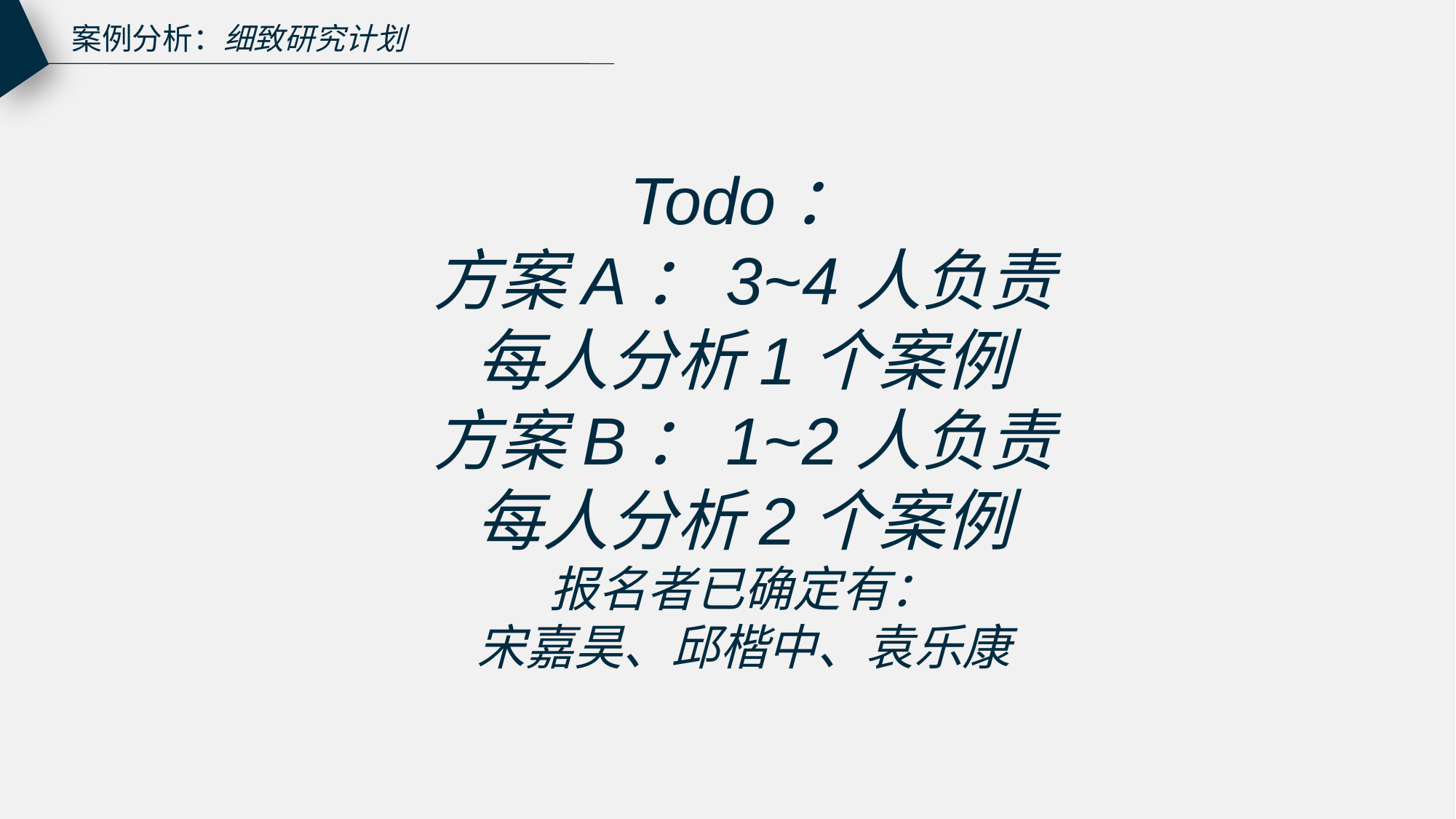

案例分析：细致研究计划

Todo：
方案A：3~4人负责
每人分析1个案例
方案B：1~2人负责
每人分析2个案例
报名者已确定有：
宋嘉昊、邱楷中、袁乐康